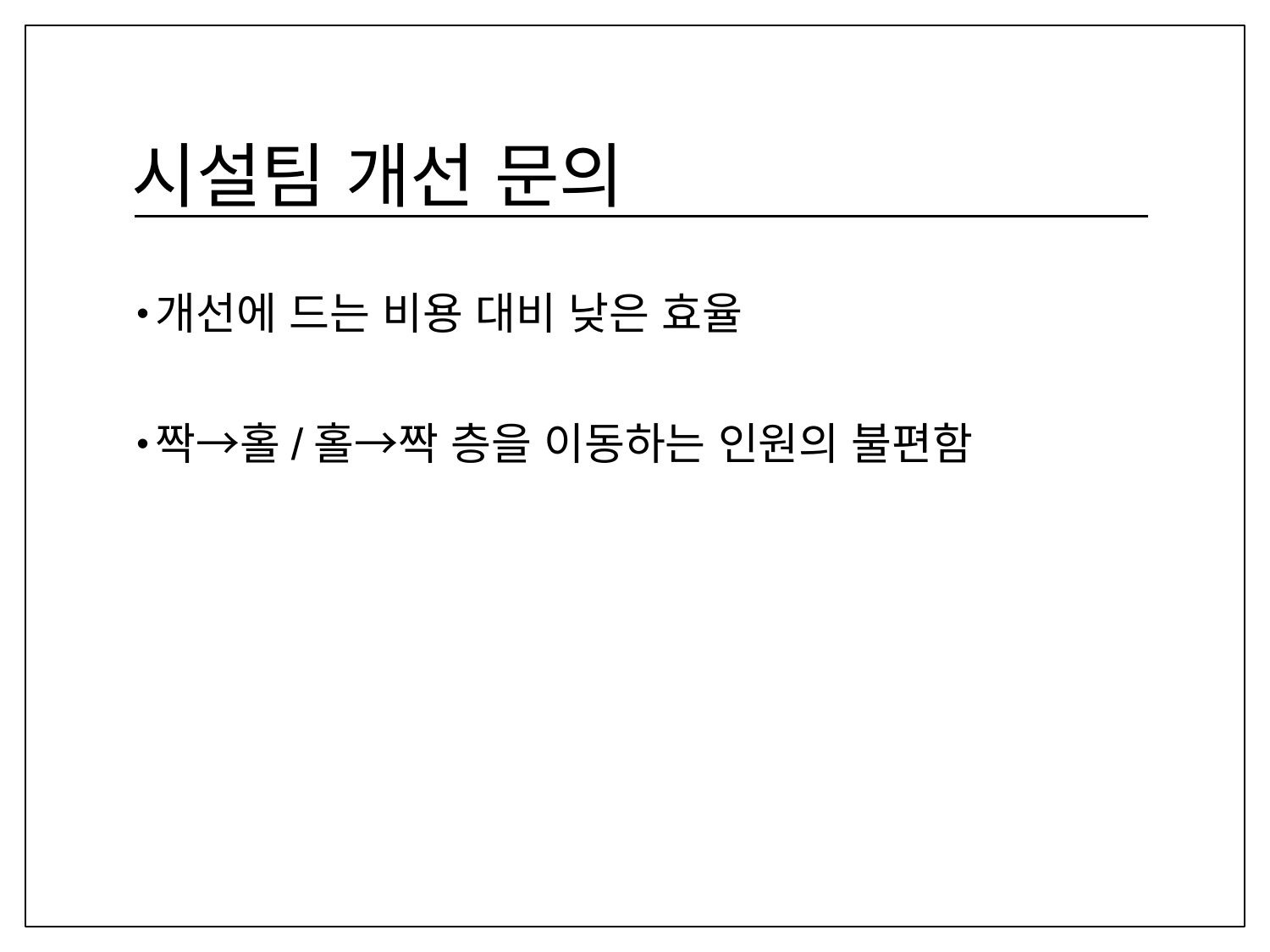

# 시설팀 개선 문의
개선에 드는 비용 대비 낮은 효율

짝→홀/홀→짝 층을 이동하는 인원의 불편함